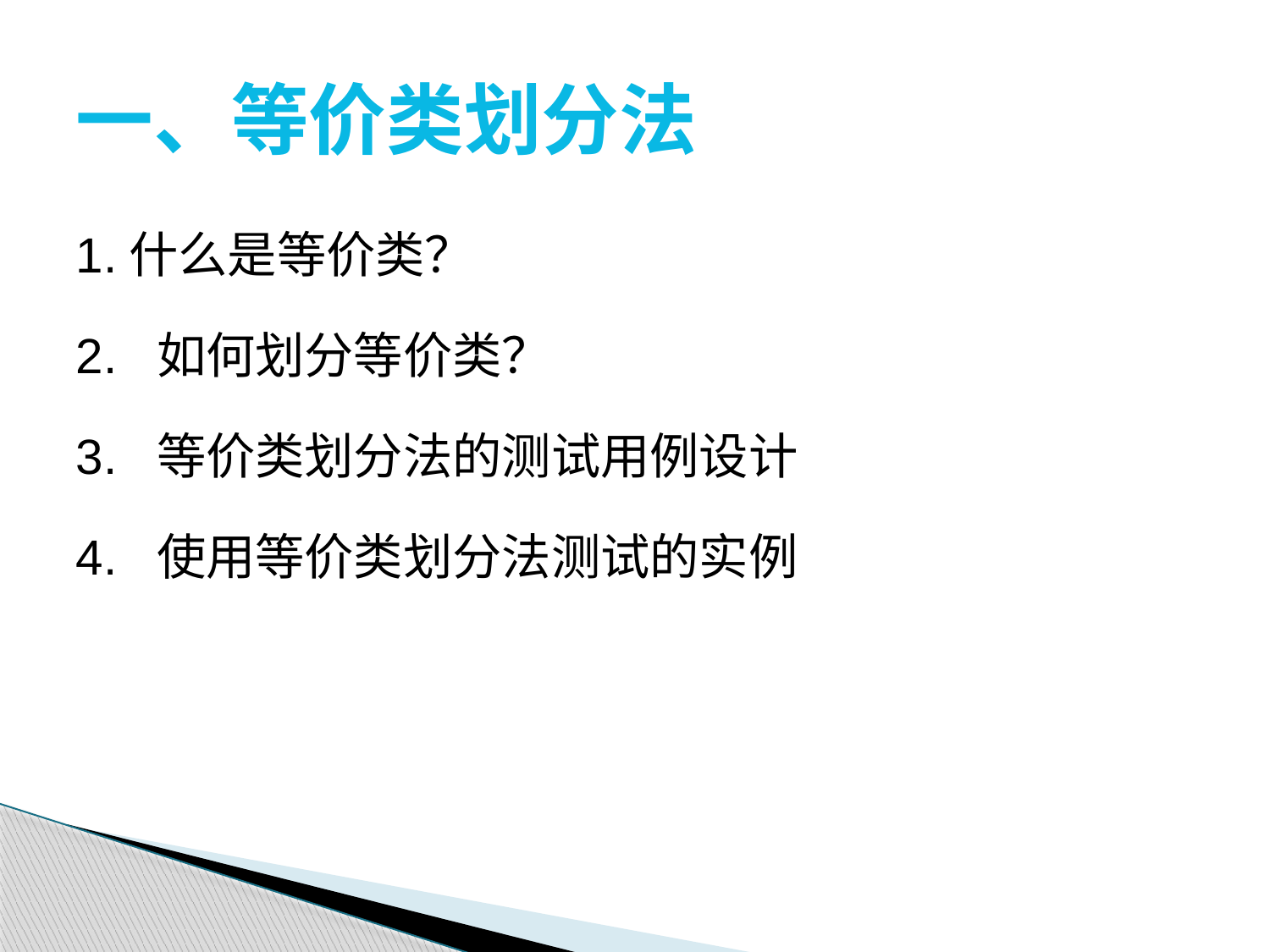

# 一、等价类划分法
1.什么是等价类？
2.  如何划分等价类？
3.  等价类划分法的测试用例设计
4.  使用等价类划分法测试的实例